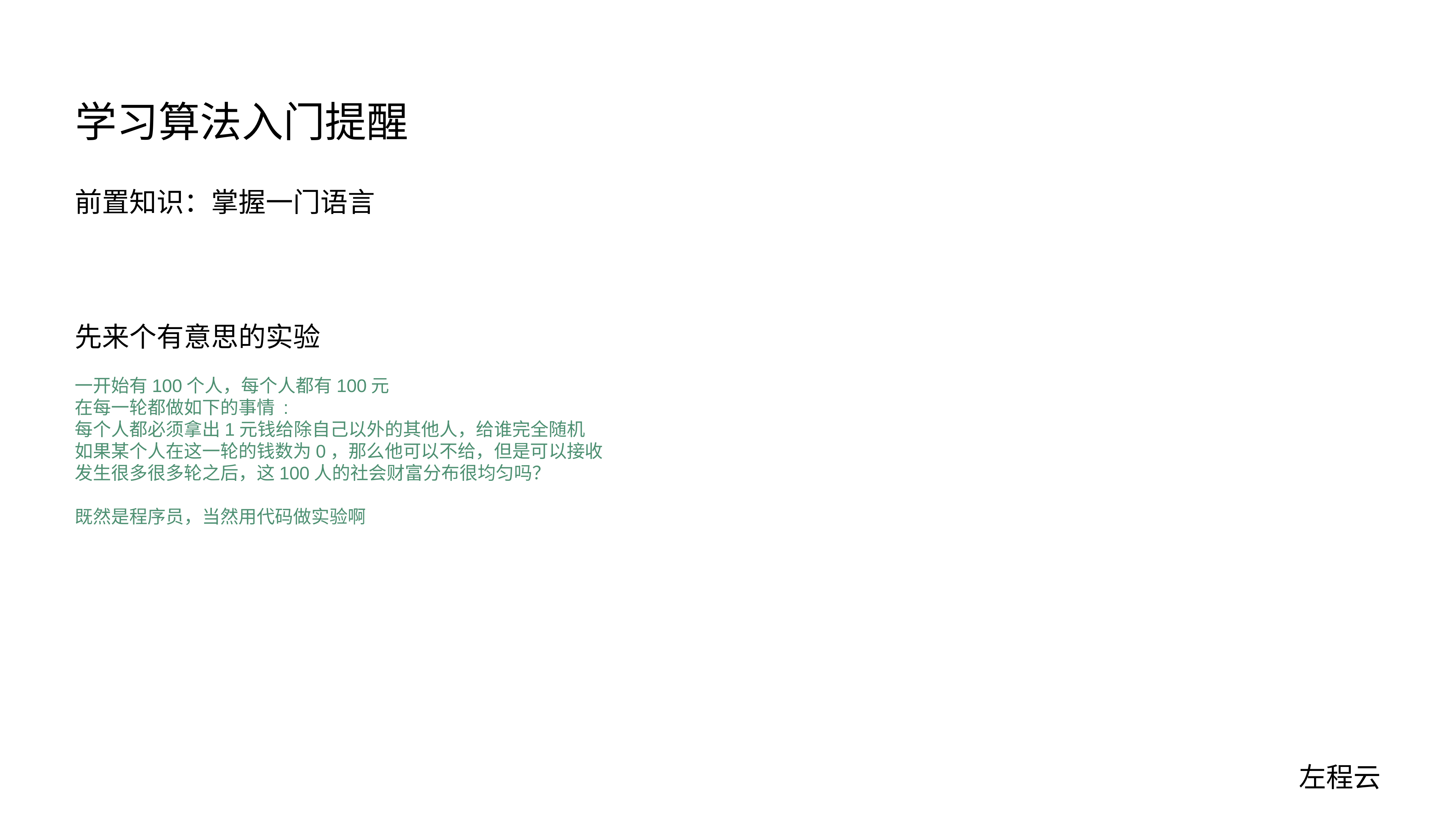

# 学习算法入门提醒
前置知识：掌握一门语言

先来个有意思的实验

一开始有100个人，每个人都有100元
在每一轮都做如下的事情 :
每个人都必须拿出1元钱给除自己以外的其他人，给谁完全随机
如果某个人在这一轮的钱数为0，那么他可以不给，但是可以接收
发生很多很多轮之后，这100人的社会财富分布很均匀吗？

既然是程序员，当然用代码做实验啊
左程云